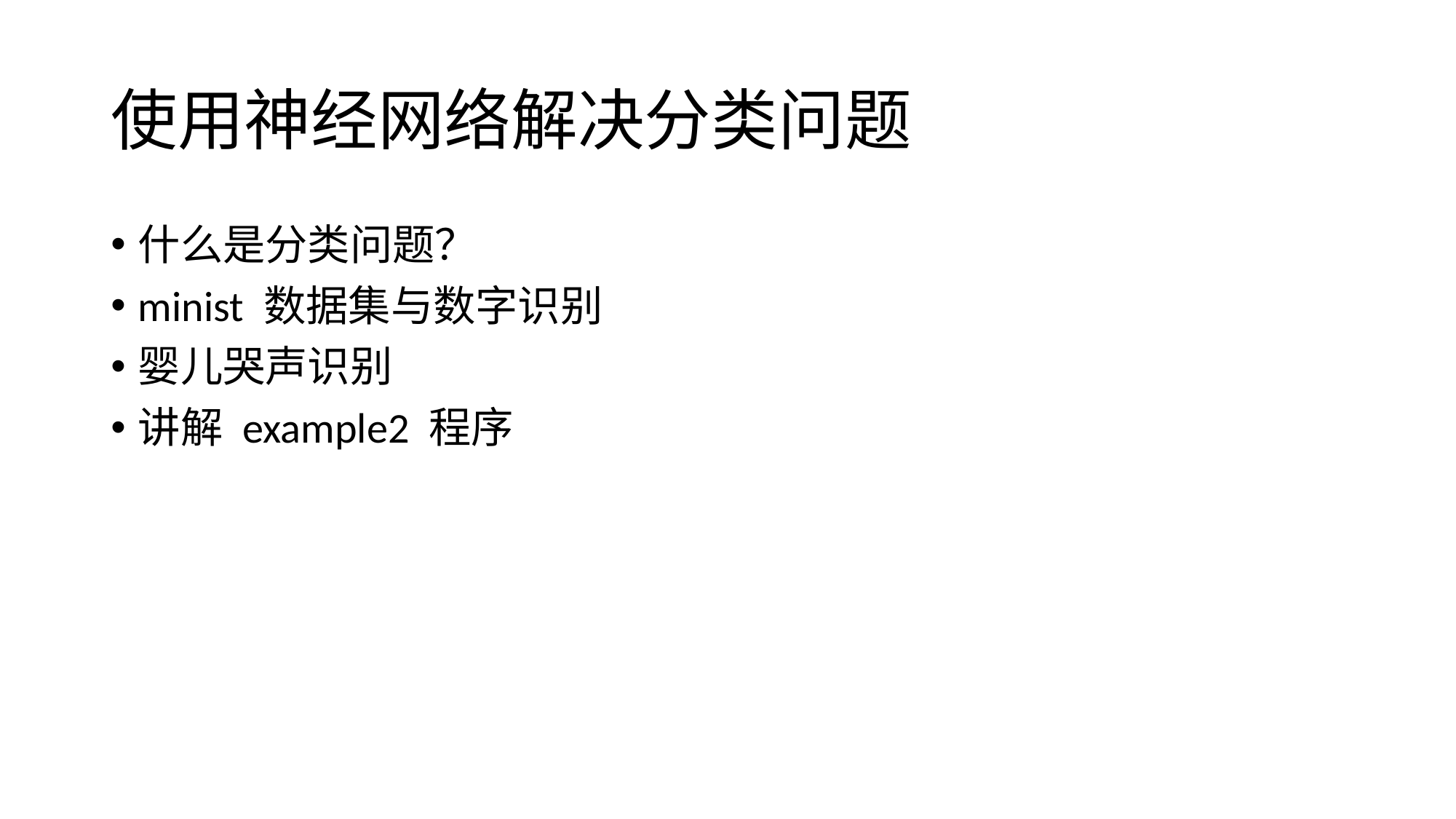

# 使用神经网络解决分类问题
什么是分类问题？
minist 数据集与数字识别
婴儿哭声识别
讲解 example2 程序